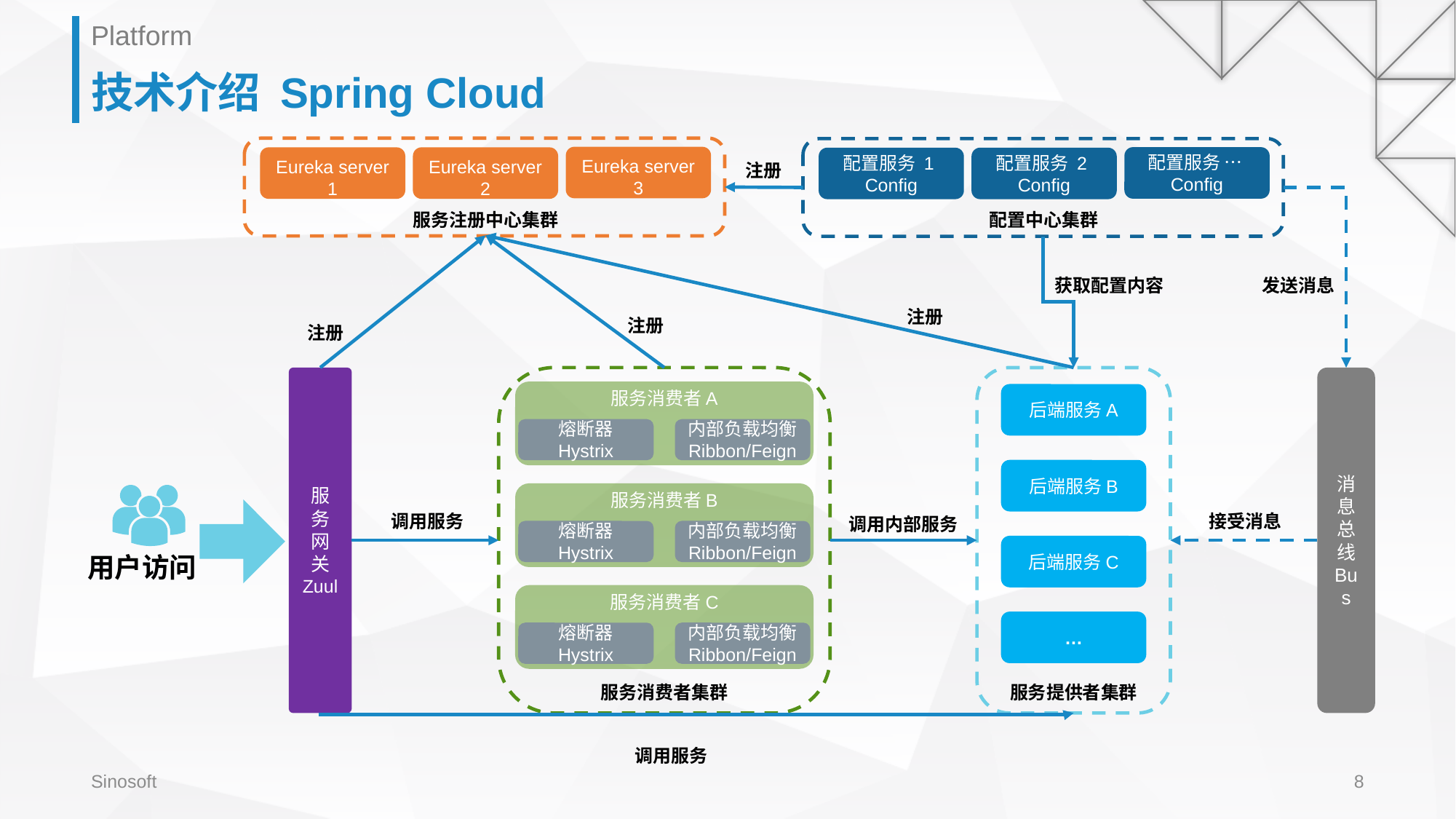

Platform
# 技术介绍 Spring Cloud

配置服务 1
Config
配置服务 2
Config
配置中心集群
配置服务 …
Config
Eureka server 3
Eureka server 1
Eureka server 2
注册
服务注册中心集群
发送消息
获取配置内容
注册
注册
注册
服
务
网
关
Zuul

后端服务A
后端服务B
后端服务C
…
服务提供者集群
消息总线
Bus
服务消费者A

熔断器
Hystrix
内部负载均衡
Ribbon/Feign

熔断器
Hystrix
内部负载均衡
Ribbon/Feign
服务消费者B

调用服务
接受消息

调用内部服务
用户访问

熔断器
Hystrix
内部负载均衡
Ribbon/Feign
服务消费者C
服务消费者集群
调用服务
Sinosoft
8